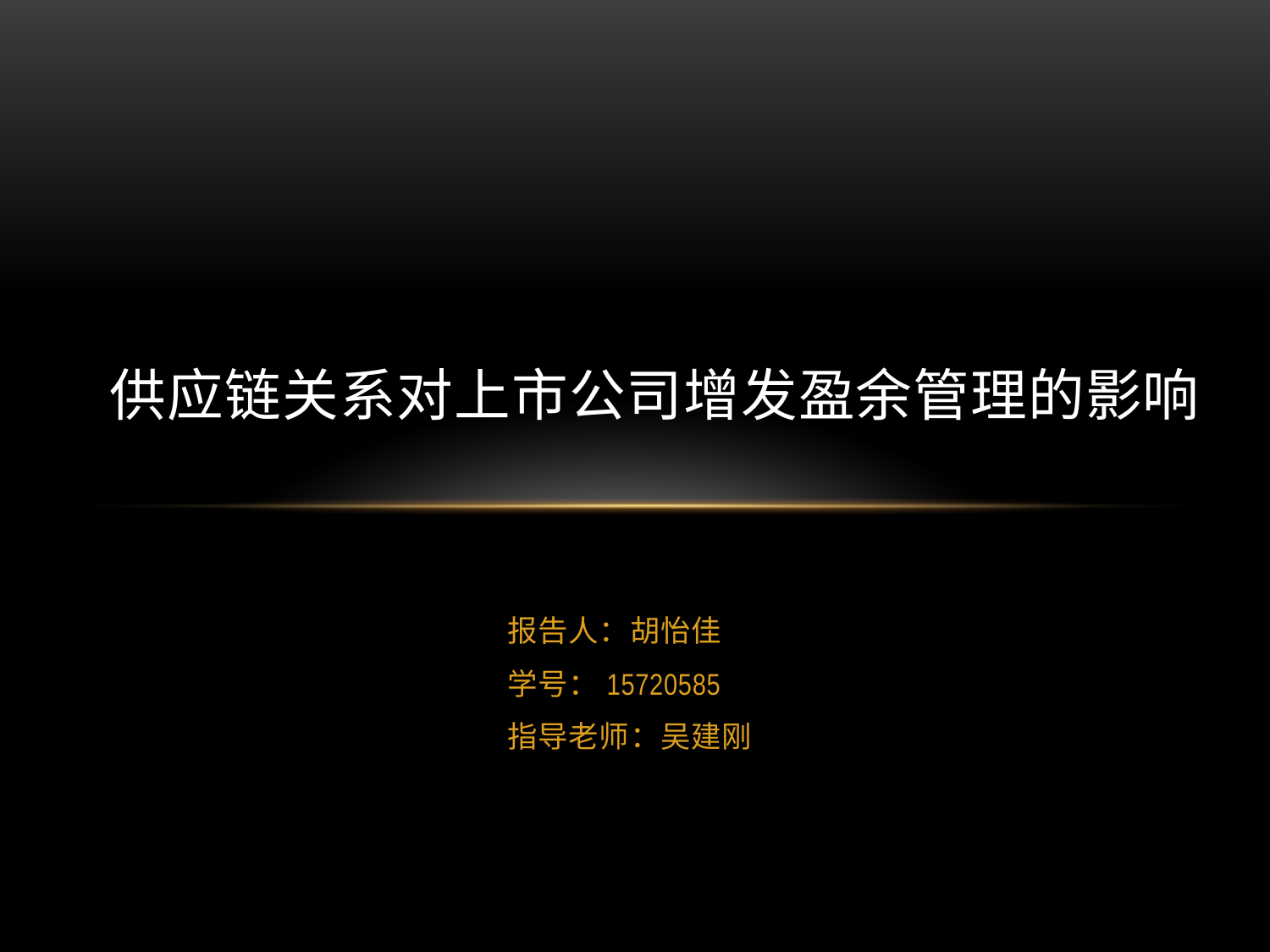

# 供应链关系对上市公司增发盈余管理的影响
报告人：胡怡佳
学号：15720585
指导老师：吴建刚